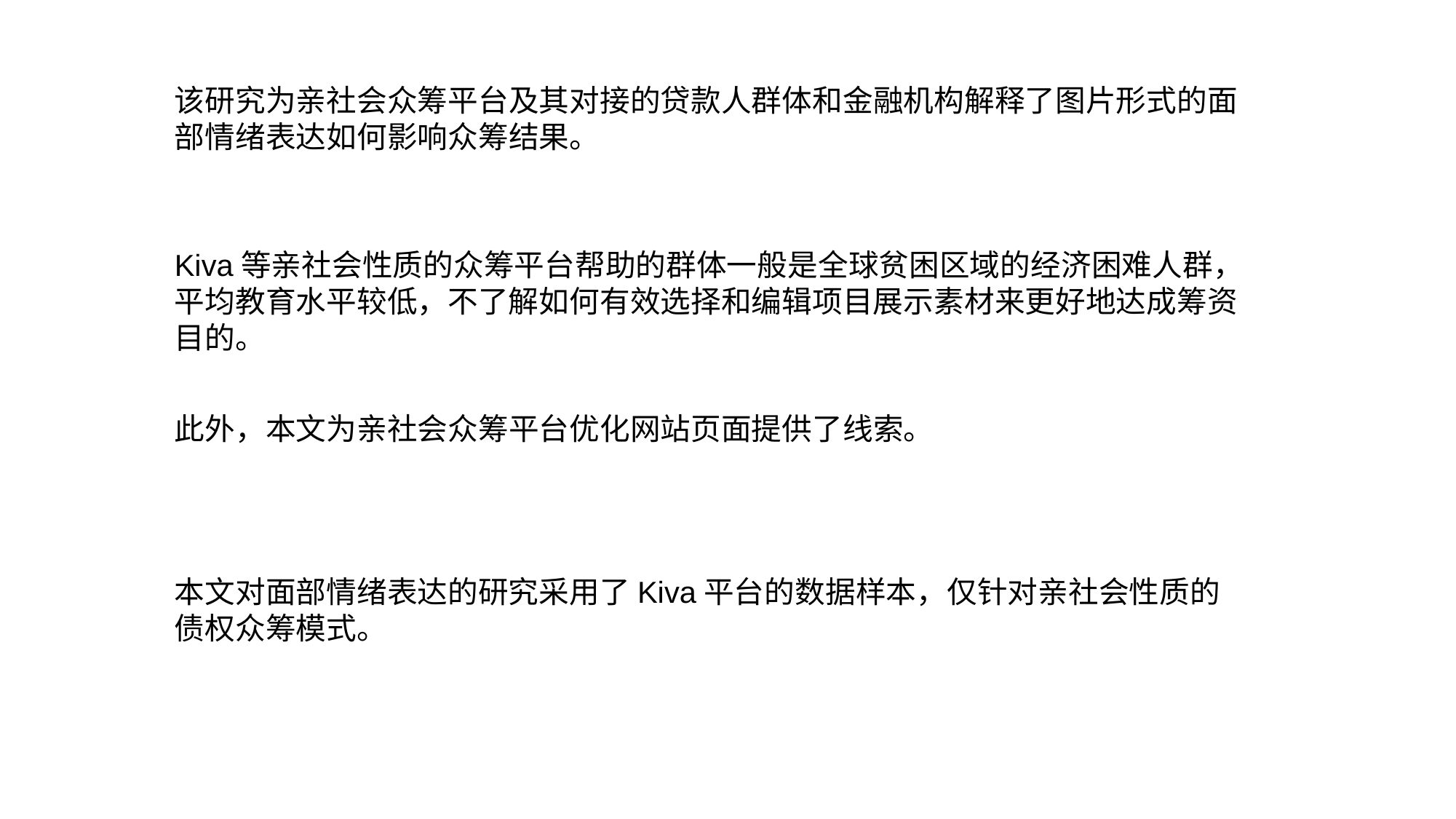

该研究为亲社会众筹平台及其对接的贷款人群体和金融机构解释了图片形式的面部情绪表达如何影响众筹结果。

Kiva等亲社会性质的众筹平台帮助的群体一般是全球贫困区域的经济困难人群，平均教育水平较低，不了解如何有效选择和编辑项目展示素材来更好地达成筹资目的。
此外，本文为亲社会众筹平台优化网站页面提供了线索。
本文对面部情绪表达的研究采用了Kiva平台的数据样本，仅针对亲社会性质的债权众筹模式。